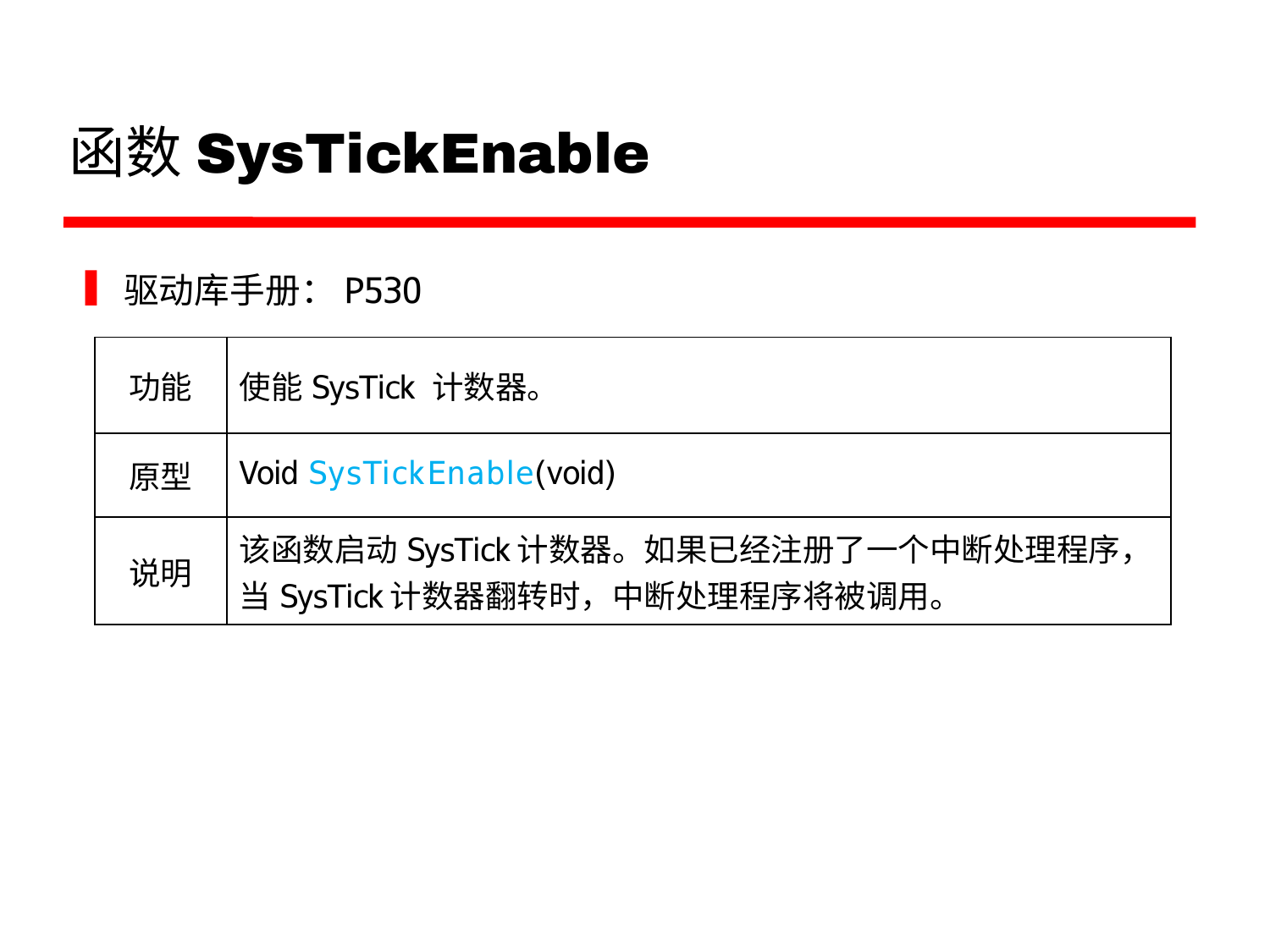

# 函数SysTickEnable
驱动库手册：P530
| 功能 | 使能SysTick 计数器。 |
| --- | --- |
| 原型 | Void SysTickEnable(void) |
| 说明 | 该函数启动SysTick计数器。如果已经注册了一个中断处理程序，当SysTick计数器翻转时，中断处理程序将被调用。 |